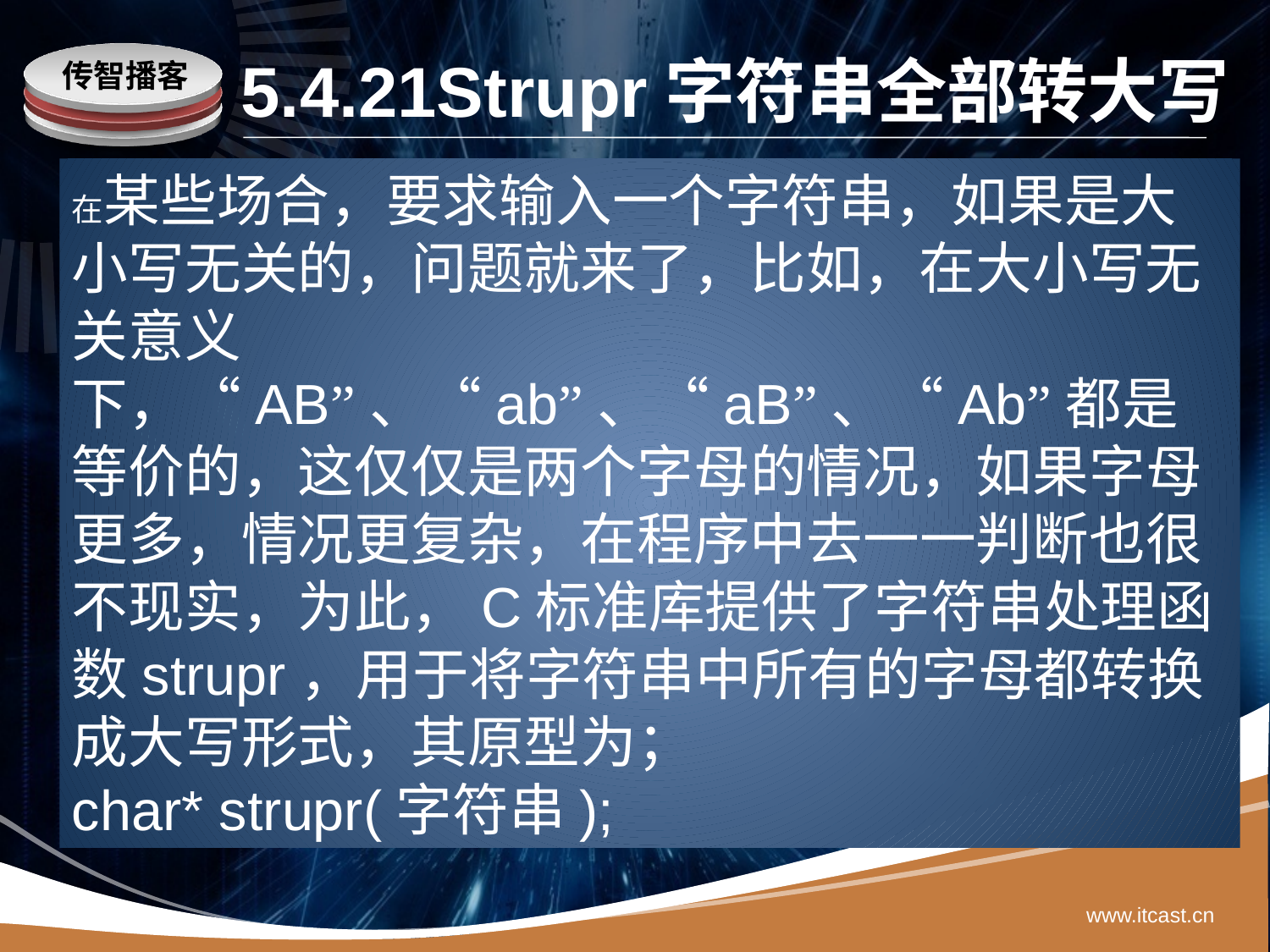

# 5.4.21Strupr字符串全部转大写
在某些场合，要求输入一个字符串，如果是大小写无关的，问题就来了，比如，在大小写无关意义下，“AB”、“ab”、“aB”、“Ab”都是等价的，这仅仅是两个字母的情况，如果字母更多，情况更复杂，在程序中去一一判断也很不现实，为此，C标准库提供了字符串处理函数strupr，用于将字符串中所有的字母都转换成大写形式，其原型为；
char* strupr(字符串);
www.itcast.cn